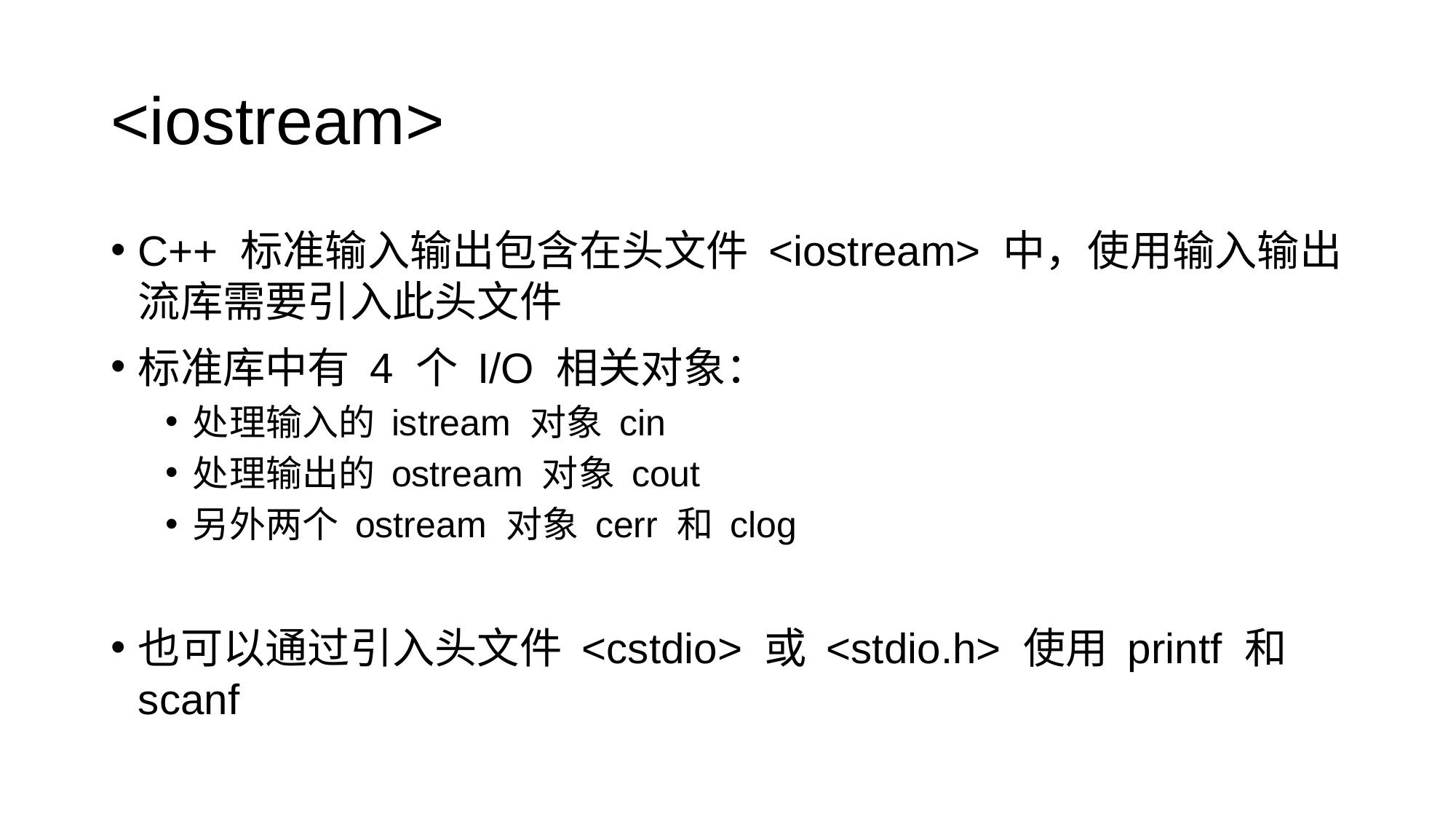

# <iostream>
C++ 标准输入输出包含在头文件 <iostream> 中，使用输入输出流库需要引入此头文件
标准库中有 4 个 I/O 相关对象：
处理输入的 istream 对象 cin
处理输出的 ostream 对象 cout
另外两个 ostream 对象 cerr 和 clog

也可以通过引入头文件 <cstdio> 或 <stdio.h> 使用 printf 和 scanf